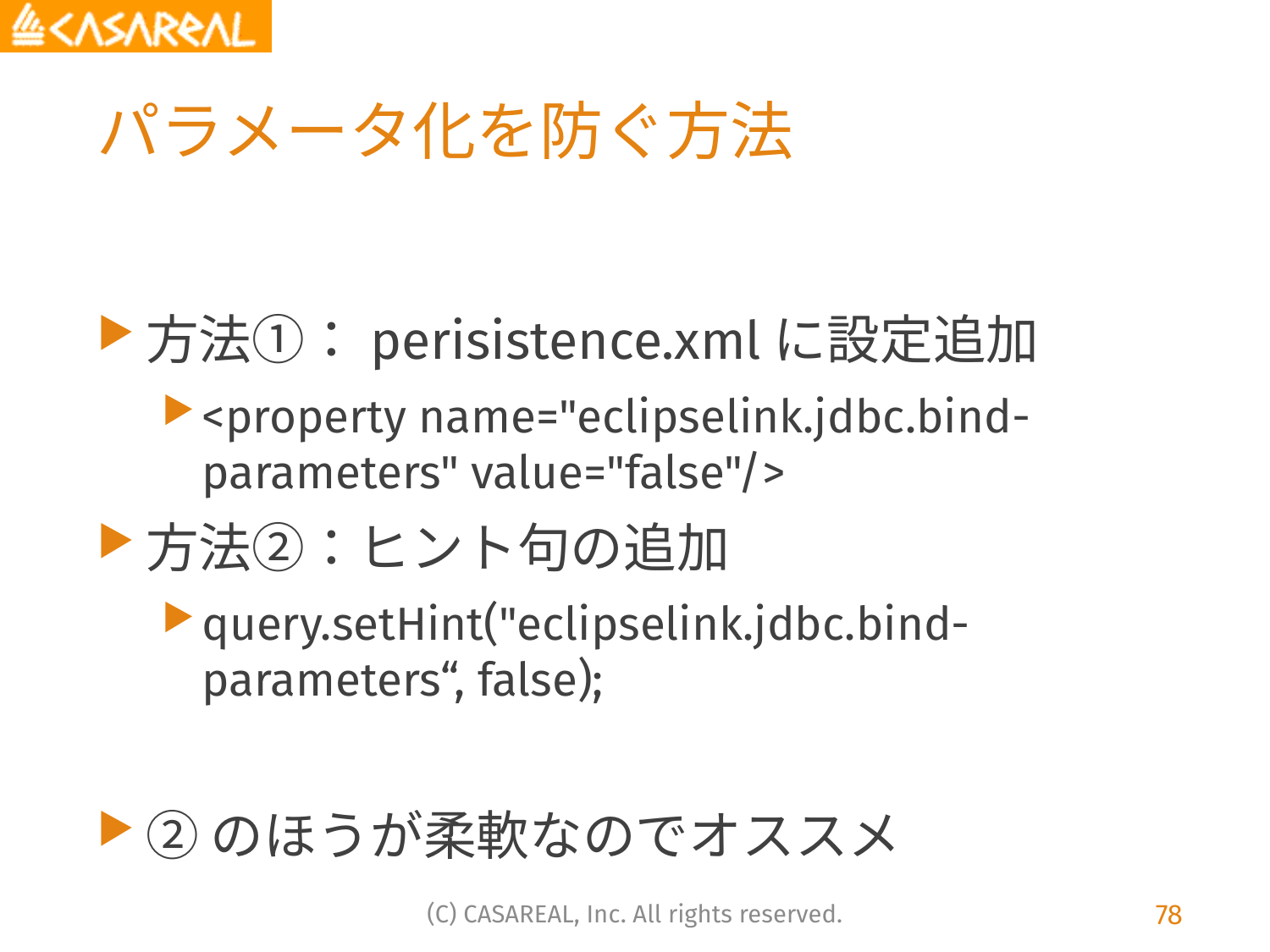

# パラメータ化を防ぐ方法
方法①：perisistence.xmlに設定追加
<property name="eclipselink.jdbc.bind-parameters" value="false"/>
方法②：ヒント句の追加
query.setHint("eclipselink.jdbc.bind-parameters“, false);

②のほうが柔軟なのでオススメ
(C) CASAREAL, Inc. All rights reserved.
78